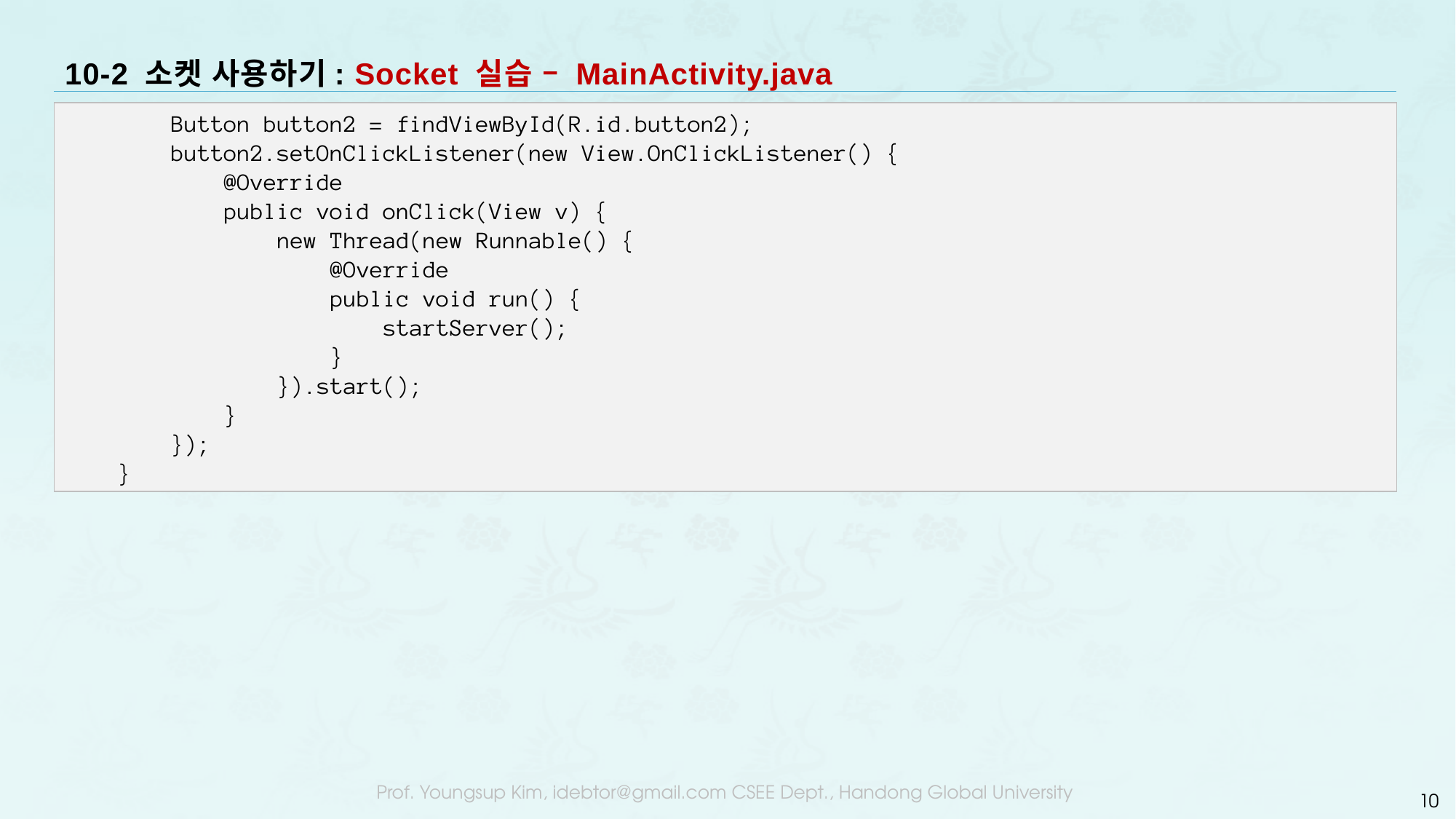

# 10-2 소켓 사용하기: Socket 실습 – MainActivity.java

        Button button2 = findViewById(R.id.button2);
        button2.setOnClickListener(new View.OnClickListener() {
            @Override
            public void onClick(View v) {
                new Thread(new Runnable() {
                    @Override
                    public void run() {
                        startServer();
                    }
                }).start();
            }
        });
    }
10